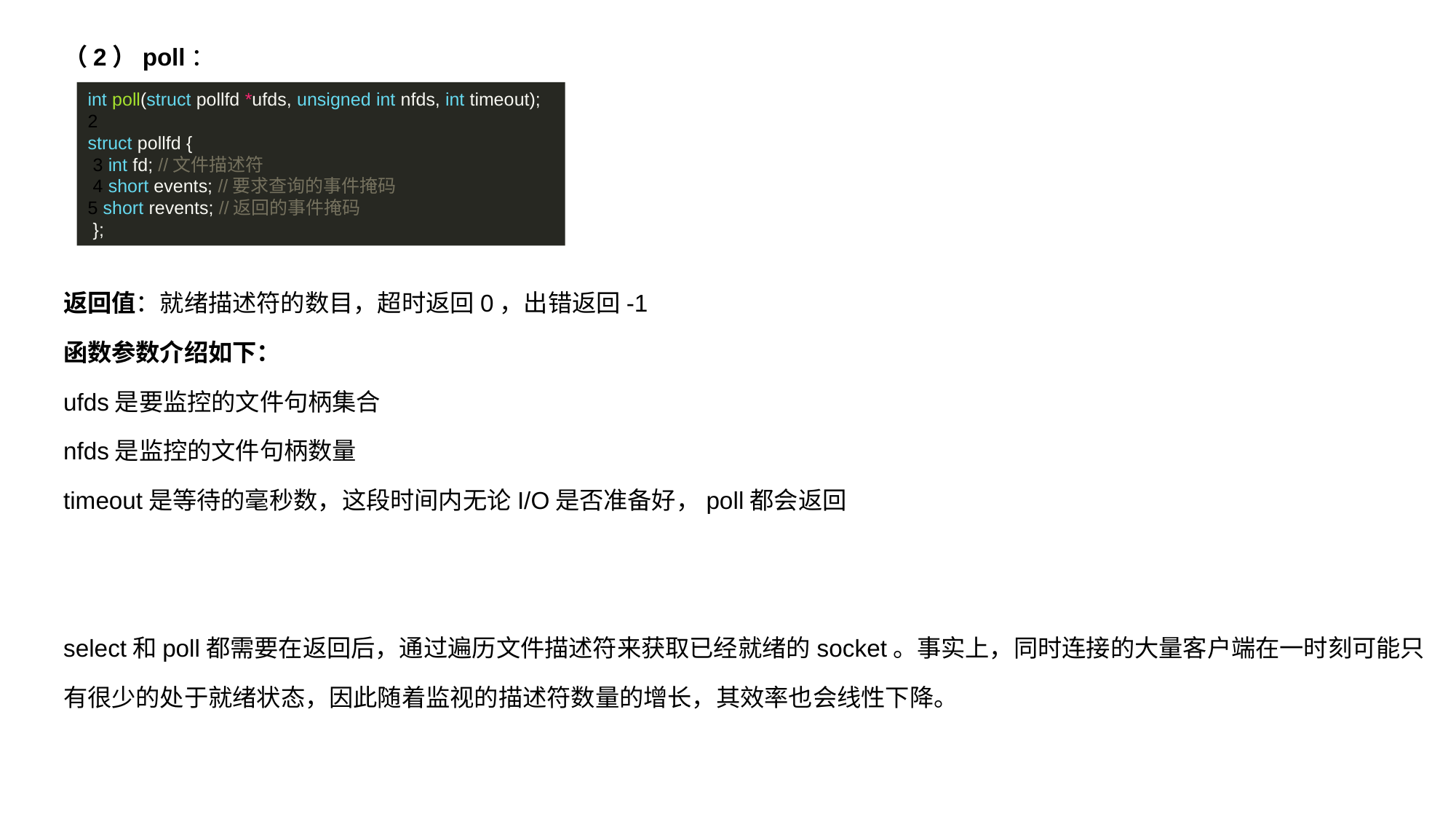

（2）poll：

返回值：就绪描述符的数目，超时返回0，出错返回-1
函数参数介绍如下：
ufds是要监控的文件句柄集合
nfds是监控的文件句柄数量
timeout是等待的毫秒数，这段时间内无论I/O是否准备好，poll都会返回

select和poll都需要在返回后，通过遍历文件描述符来获取已经就绪的socket。事实上，同时连接的大量客户端在一时刻可能只有很少的处于就绪状态，因此随着监视的描述符数量的增长，其效率也会线性下降。
int poll(struct pollfd *ufds, unsigned int nfds, int timeout); 2
struct pollfd {
 3 int fd; //文件描述符
 4 short events; //要求查询的事件掩码
5 short revents; //返回的事件掩码
 };